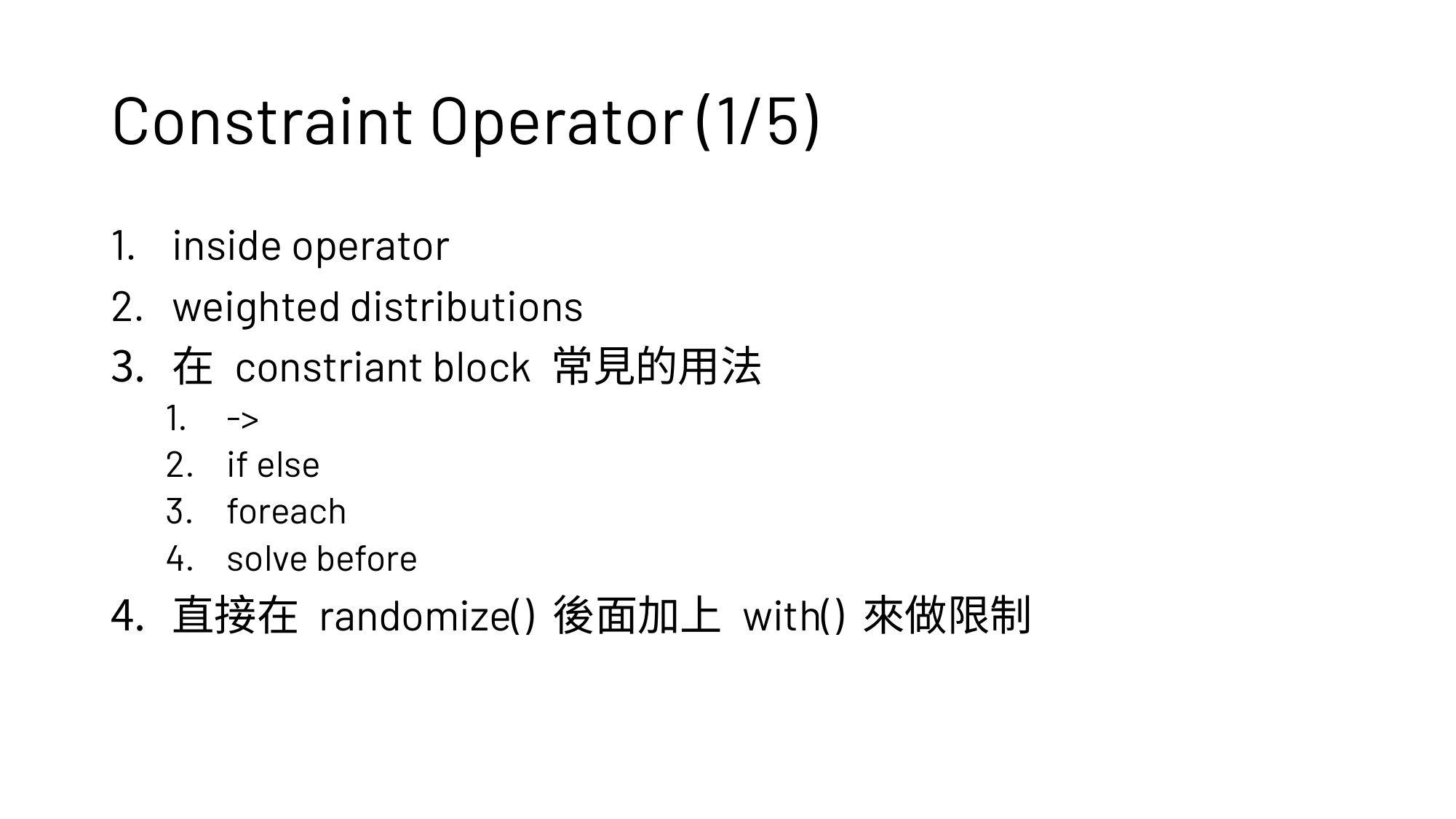

# Constraint Operator (1/5)
inside operator
weighted distributions
在 constriant block 常見的用法
->
if else
foreach
solve before
直接在 randomize() 後面加上 with() 來做限制